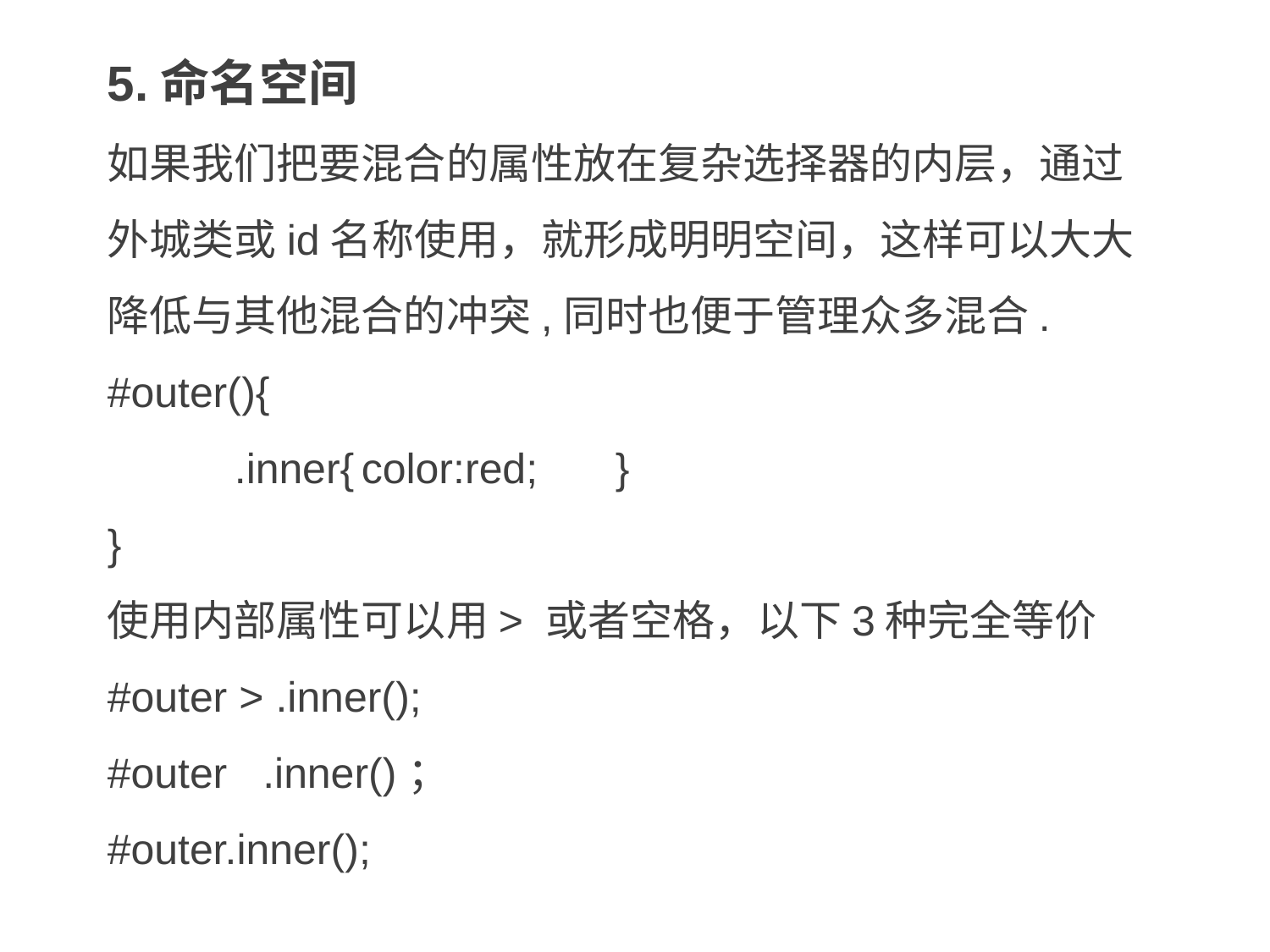

5.命名空间
如果我们把要混合的属性放在复杂选择器的内层，通过外城类或id名称使用，就形成明明空间，这样可以大大降低与其他混合的冲突,同时也便于管理众多混合.
#outer(){
	.inner{	color:red;	}
}
使用内部属性可以用> 或者空格，以下3种完全等价
#outer > .inner();
#outer   .inner()；
#outer.inner();